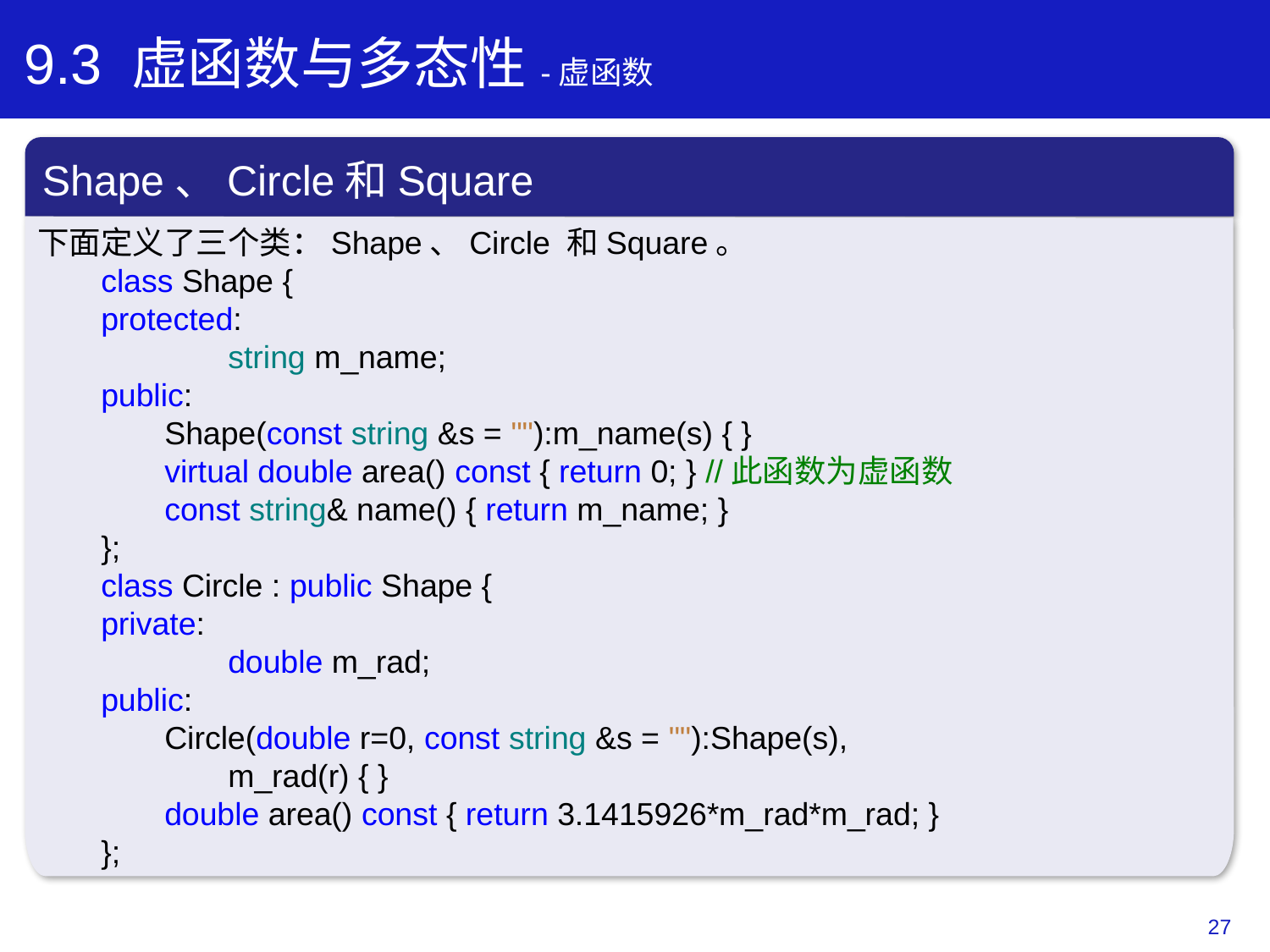

9.3 虚函数与多态性-虚函数
Shape、Circle和Square
下面定义了三个类：Shape、Circle 和Square。
class Shape {
protected:
	string m_name;
public:
Shape(const string &s = ""):m_name(s) { }
virtual double area() const { return 0; } //此函数为虚函数
const string& name() { return m_name; }
};
class Circle : public Shape {
private:
	double m_rad;
public:
Circle(double r=0, const string &s = ""):Shape(s),
m_rad(r) { }
double area() const { return 3.1415926*m_rad*m_rad; }
};
27